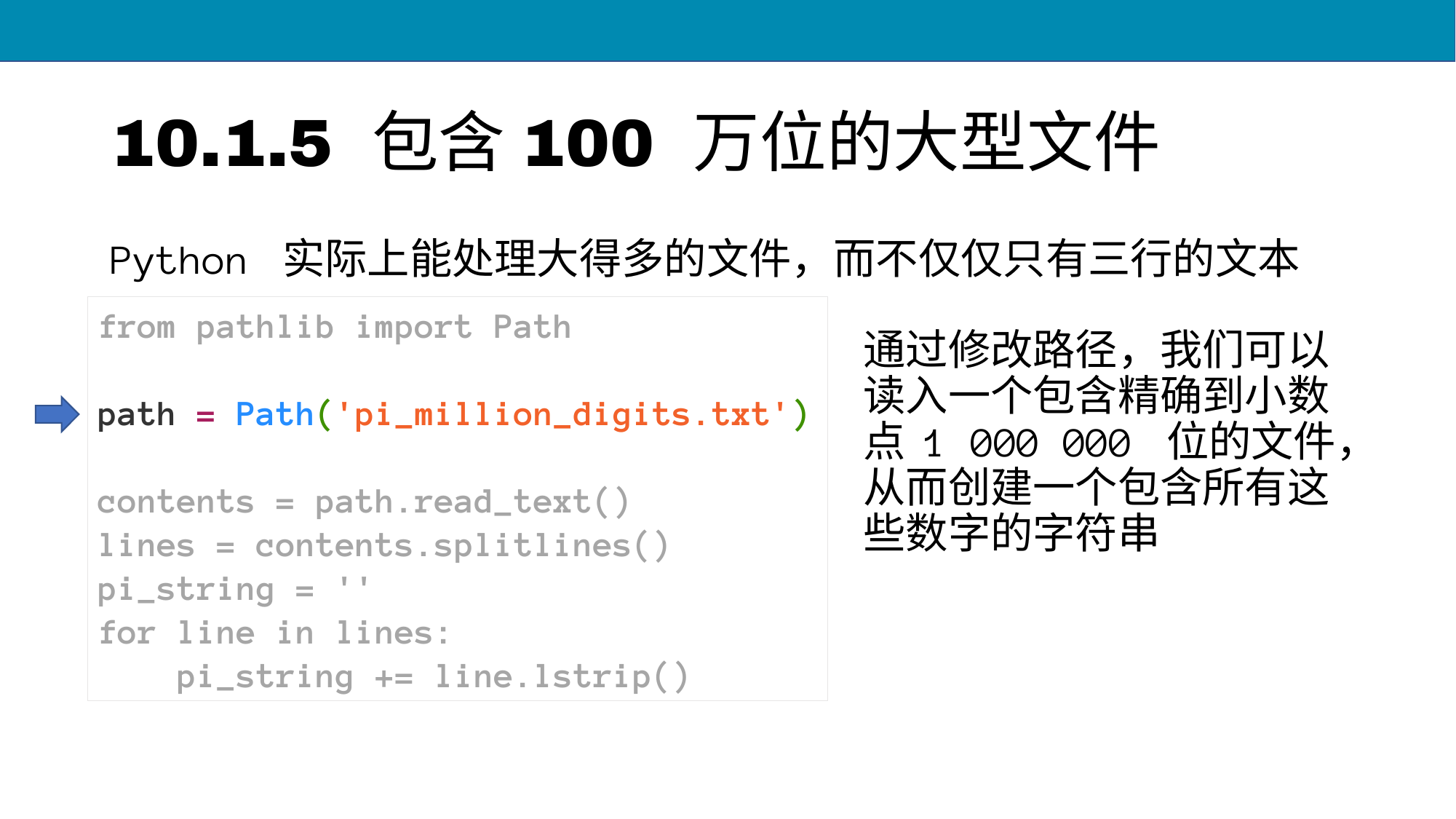

# 10.1.5 包含100 万位的大型文件
Python 实际上能处理大得多的文件，而不仅仅只有三行的文本

from pathlib import Path
path = Path('pi_million_digits.txt')

contents = path.read_text()
lines = contents.splitlines()
pi_string = ''
for line in lines:
    pi_string += line.lstrip()
通过修改路径，我们可以读入一个包含精确到小数点 1 000 000 位的文件，从而创建一个包含所有这些数字的字符串